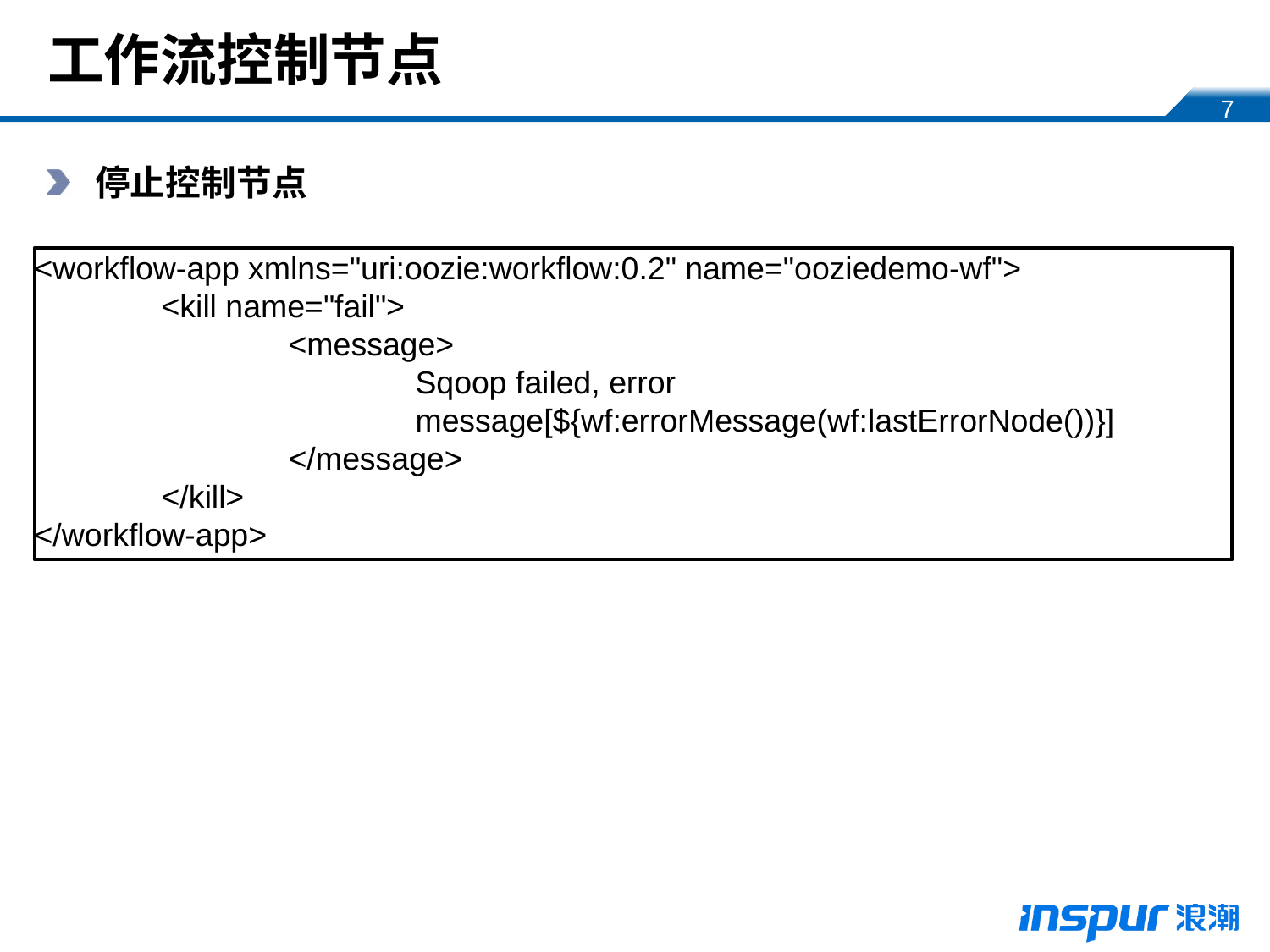

# 工作流控制节点
停止控制节点

<workflow-app xmlns="uri:oozie:workflow:0.2" name="ooziedemo-wf">
 	<kill name="fail">
 		<message>
			Sqoop failed, error 				   			message[${wf:errorMessage(wf:lastErrorNode())}]
		</message>
 	</kill>
</workflow-app>